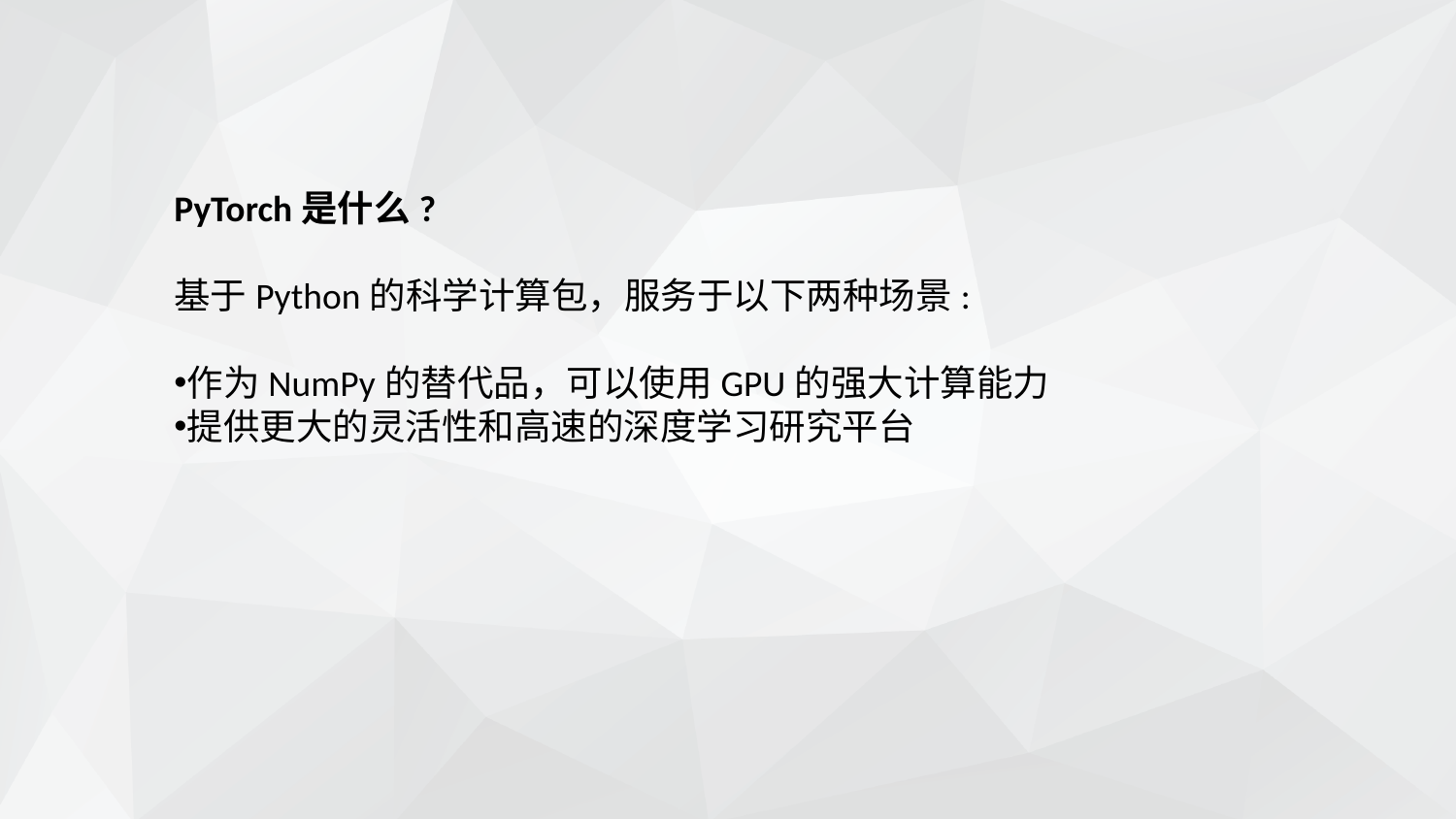

PyTorch是什么?

基于Python的科学计算包，服务于以下两种场景:

作为NumPy的替代品，可以使用GPU的强大计算能力
提供更大的灵活性和高速的深度学习研究平台
延时符